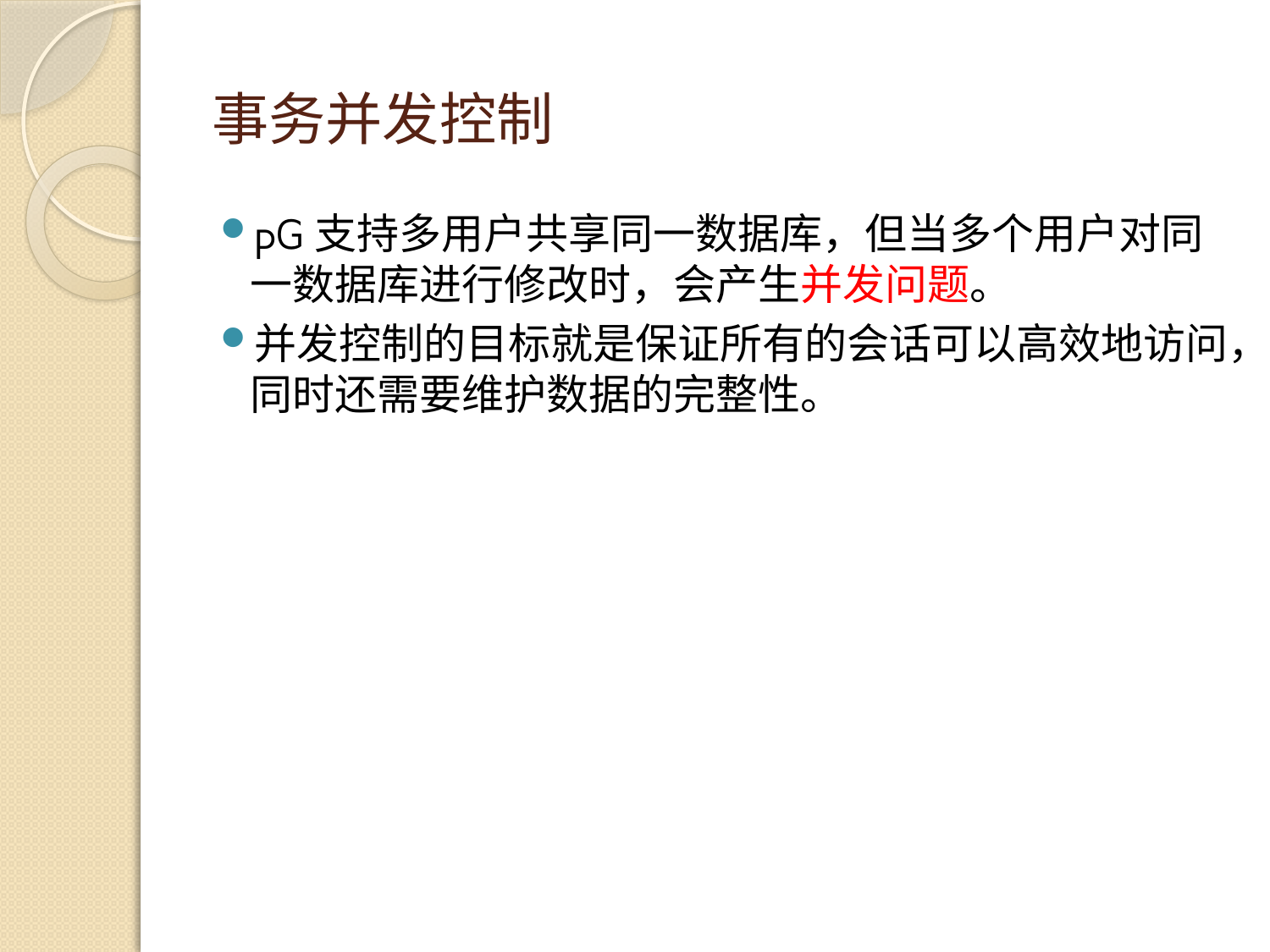

# 事务并发控制
pG支持多用户共享同一数据库，但当多个用户对同一数据库进行修改时，会产生并发问题。
并发控制的目标就是保证所有的会话可以高效地访问，同时还需要维护数据的完整性。